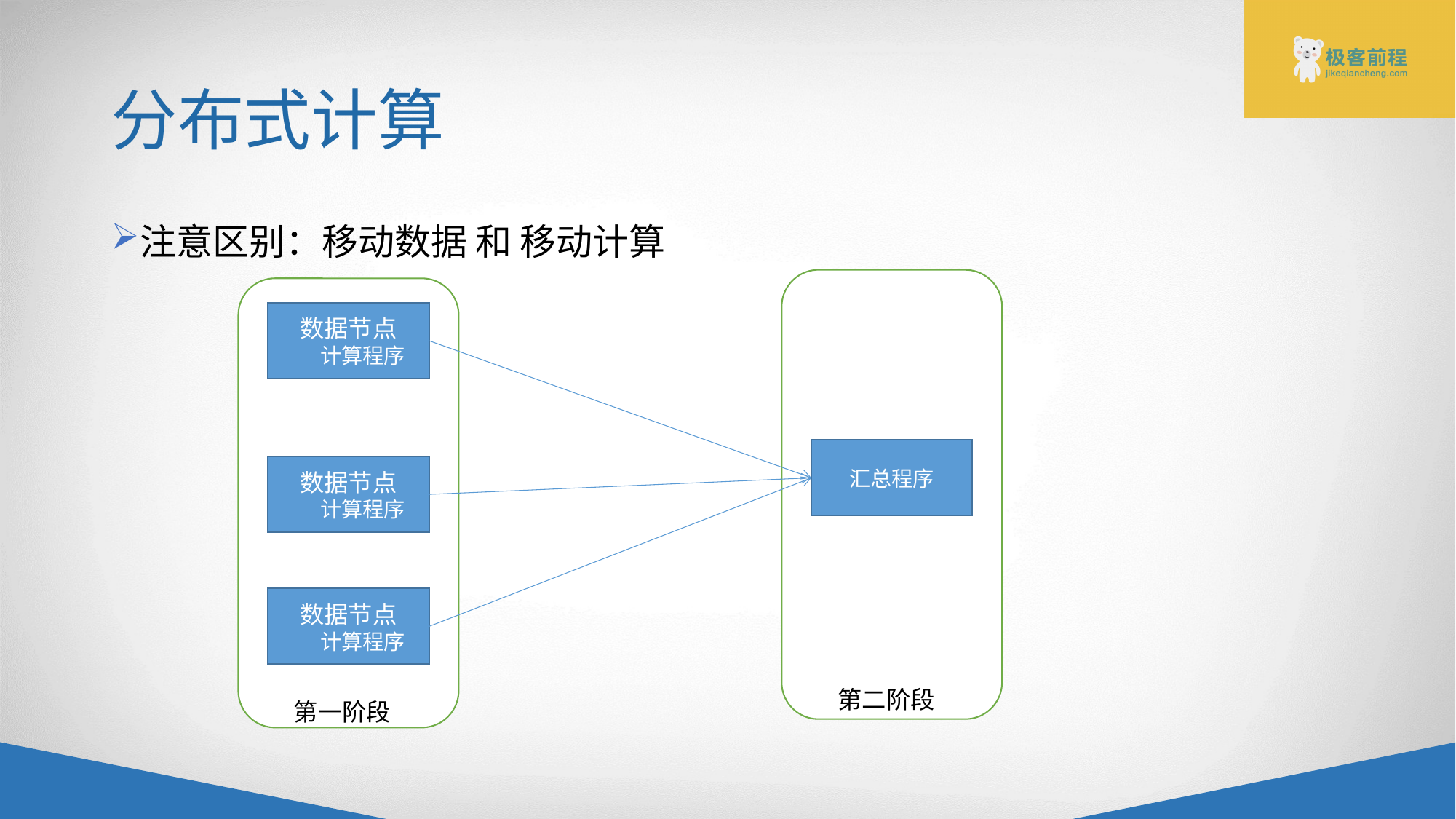

# 分布式计算
注意区别：移动数据 和 移动计算

数据节点
     计算程序
汇总程序
数据节点
     计算程序
数据节点
     计算程序
第二阶段
第一阶段